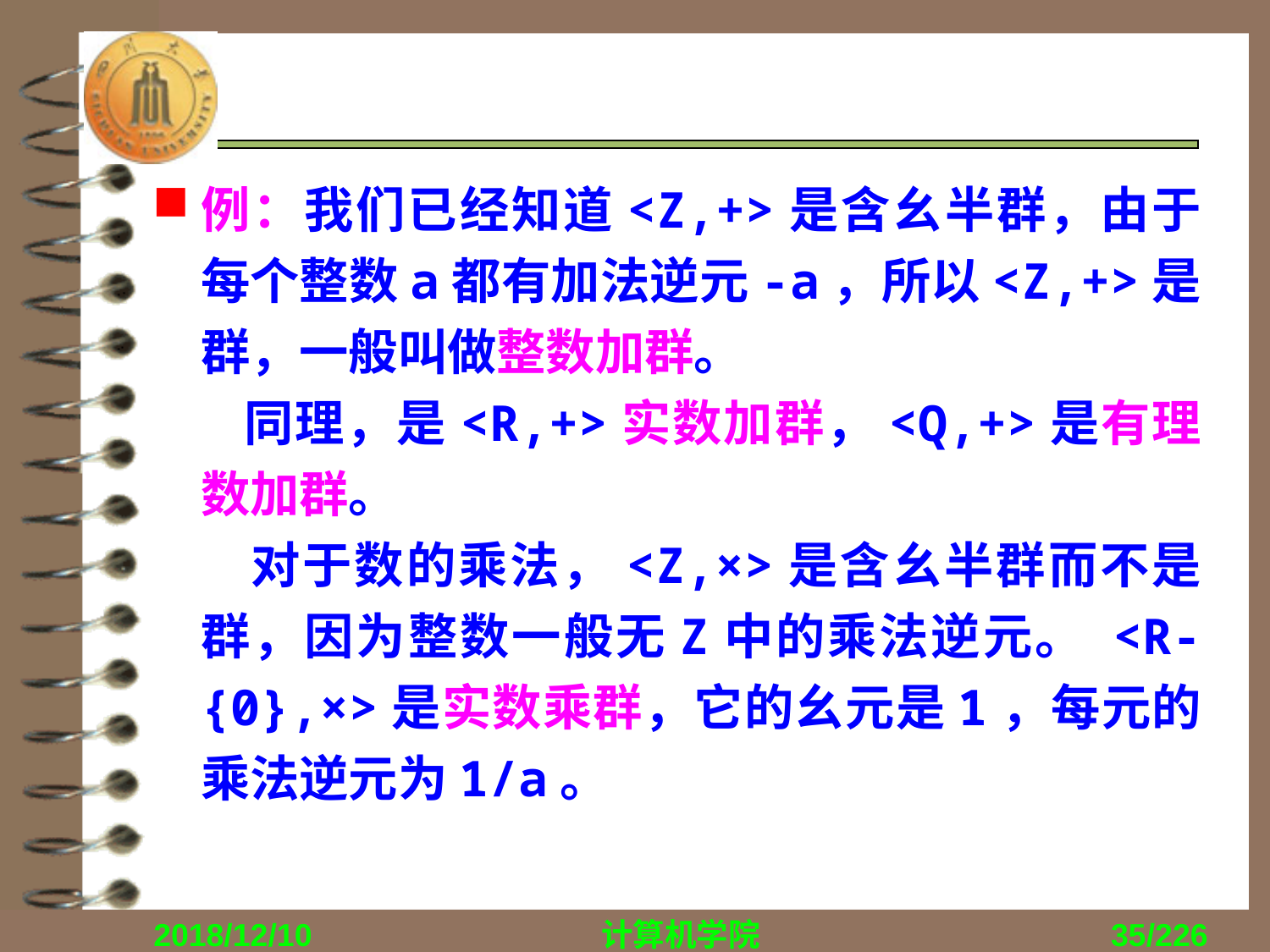

#
例：我们已经知道<Z,+>是含幺半群，由于每个整数a都有加法逆元-a，所以<Z,+>是群，一般叫做整数加群。
      同理，是<R,+>实数加群，<Q,+>是有理数加群。
      对于数的乘法，<Z,×>是含幺半群而不是群，因为整数一般无Z中的乘法逆元。 <R-{0},×>是实数乘群，它的幺元是1，每元的乘法逆元为1/a。
2018/12/10
计算机学院
35/226